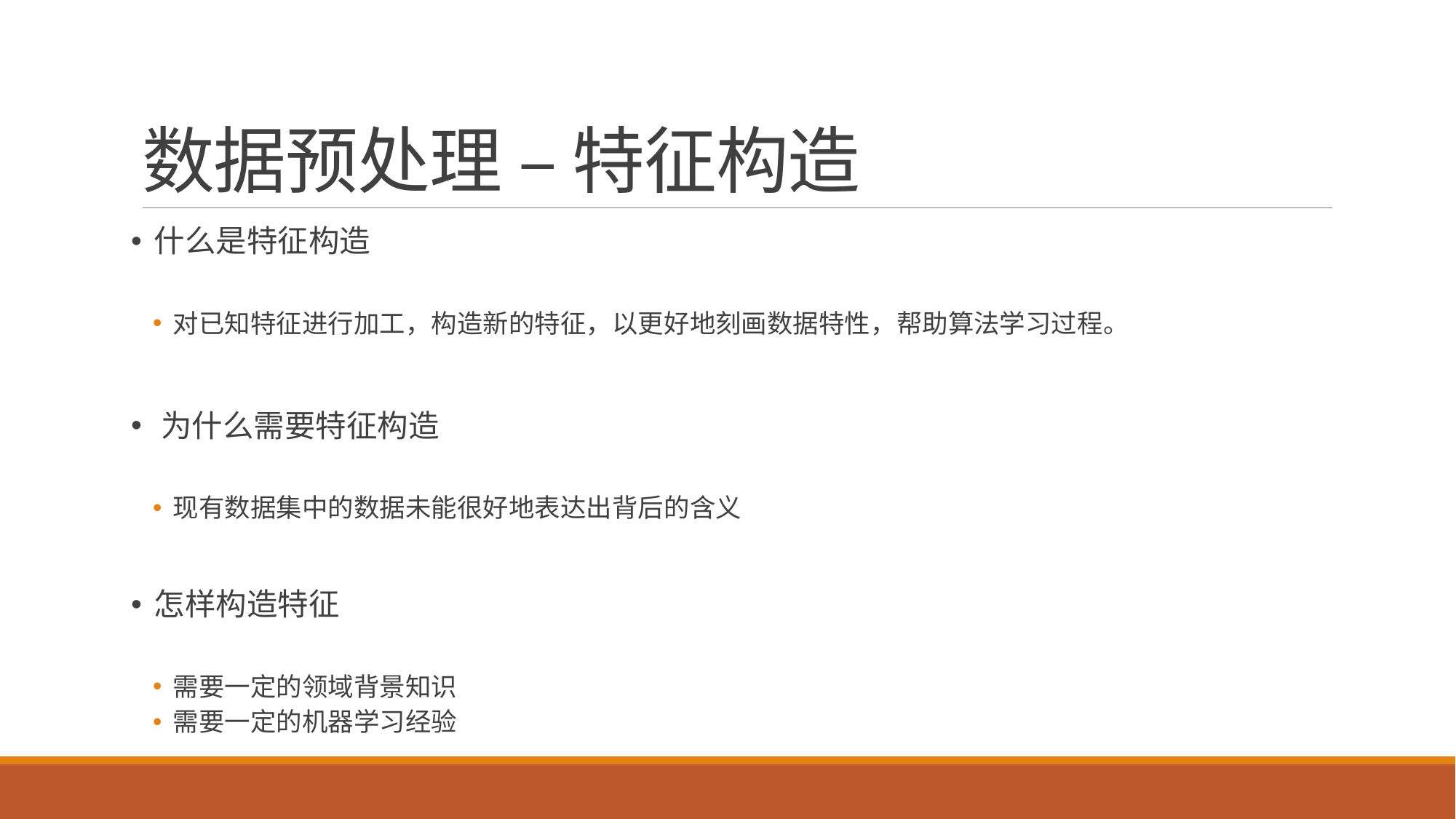

# 数据预处理 – 特征构造
 什么是特征构造

对已知特征进行加工，构造新的特征，以更好地刻画数据特性，帮助算法学习过程。

  为什么需要特征构造

现有数据集中的数据未能很好地表达出背后的含义

 怎样构造特征

需要一定的领域背景知识
需要一定的机器学习经验